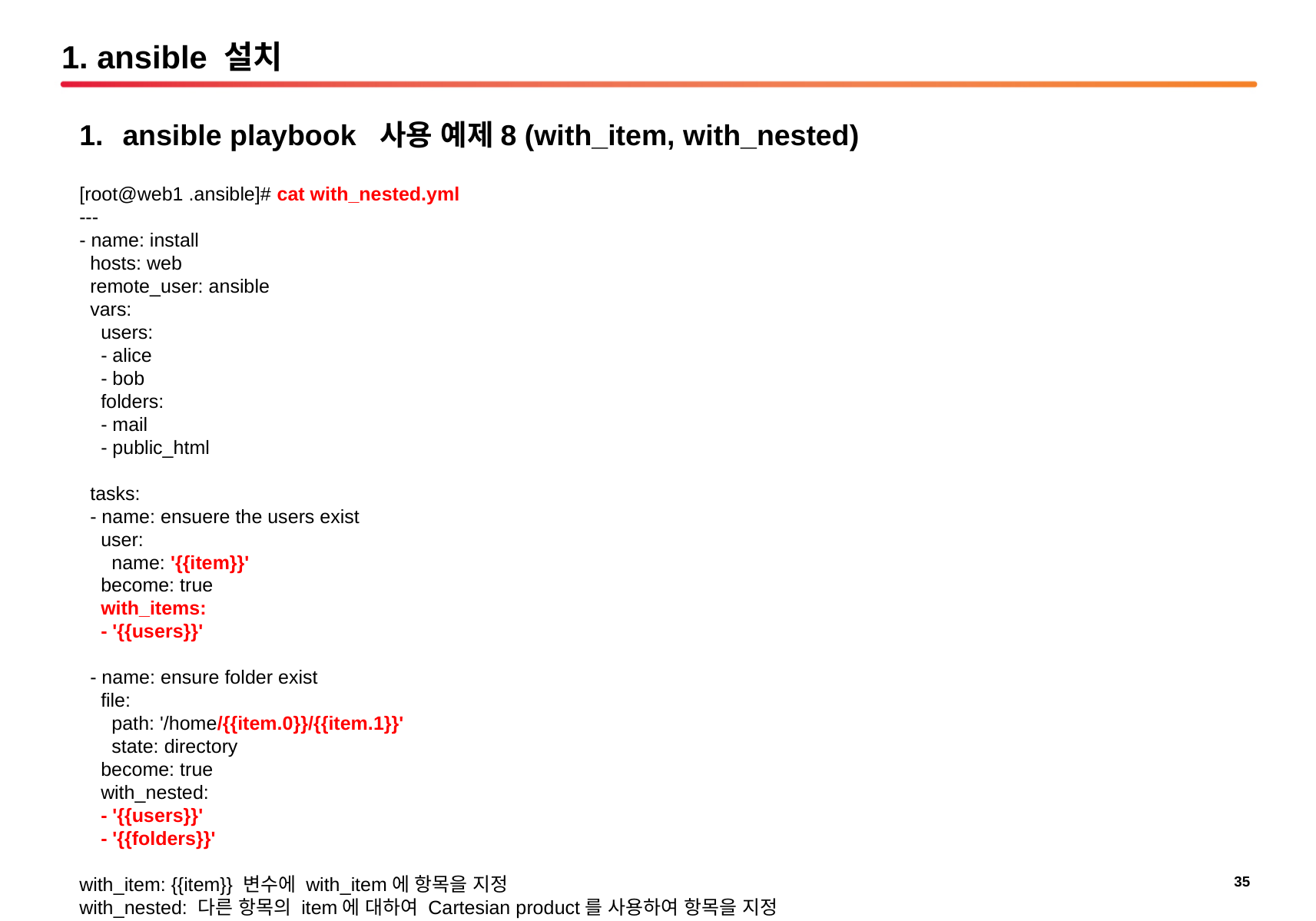

# 1. ansible 설치
ansible playbook  사용 예제8 (with_item, with_nested)

[root@web1 .ansible]# cat with_nested.yml
---
- name: install
  hosts: web
  remote_user: ansible
  vars:
    users:
    - alice
    - bob
    folders:
    - mail
    - public_html

  tasks:
  - name: ensuere the users exist
    user:
      name: '{{item}}'
    become: true
    with_items:
    - '{{users}}'

  - name: ensure folder exist
    file:
      path: '/home/{{item.0}}/{{item.1}}'
      state: directory
    become: true
    with_nested:
    - '{{users}}'
    - '{{folders}}'

with_item: {{item}} 변수에 with_item에 항목을 지정
with_nested: 다른 항목의 item에 대하여 Cartesian product를 사용하여 항목을 지정